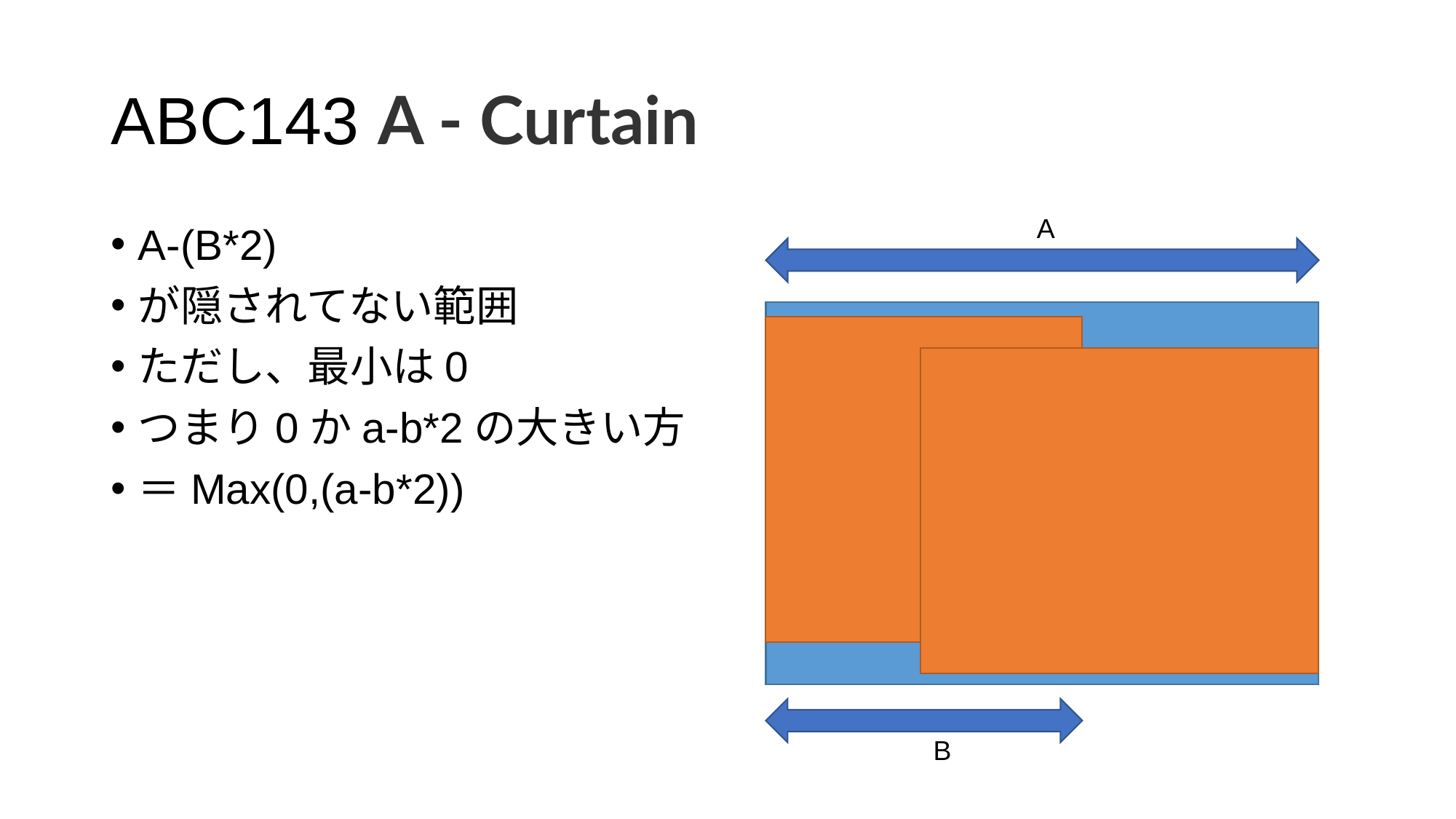

# ABC143 A - Curtain
A
A-(B*2)
が隠されてない範囲
ただし、最小は0
つまり0かa-b*2の大きい方
＝Max(0,(a-b*2))

B